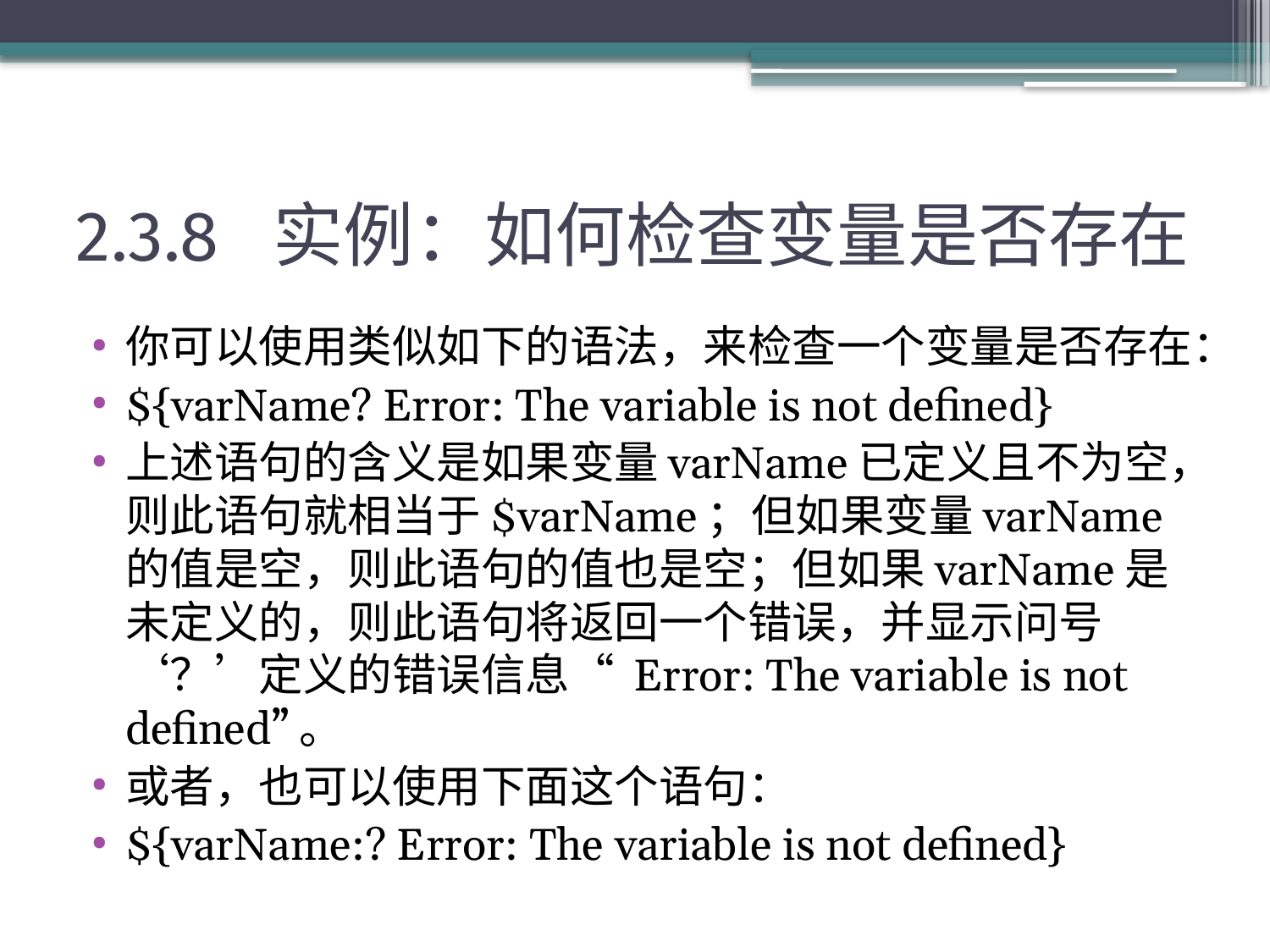

# 2.3.8  实例：如何检查变量是否存在
你可以使用类似如下的语法，来检查一个变量是否存在：
${varName? Error: The variable is not defined}
上述语句的含义是如果变量varName已定义且不为空，则此语句就相当于$varName；但如果变量varName的值是空，则此语句的值也是空；但如果varName是未定义的，则此语句将返回一个错误，并显示问号‘？’定义的错误信息“ Error: The variable is not defined”。
或者，也可以使用下面这个语句：
${varName:? Error: The variable is not defined}